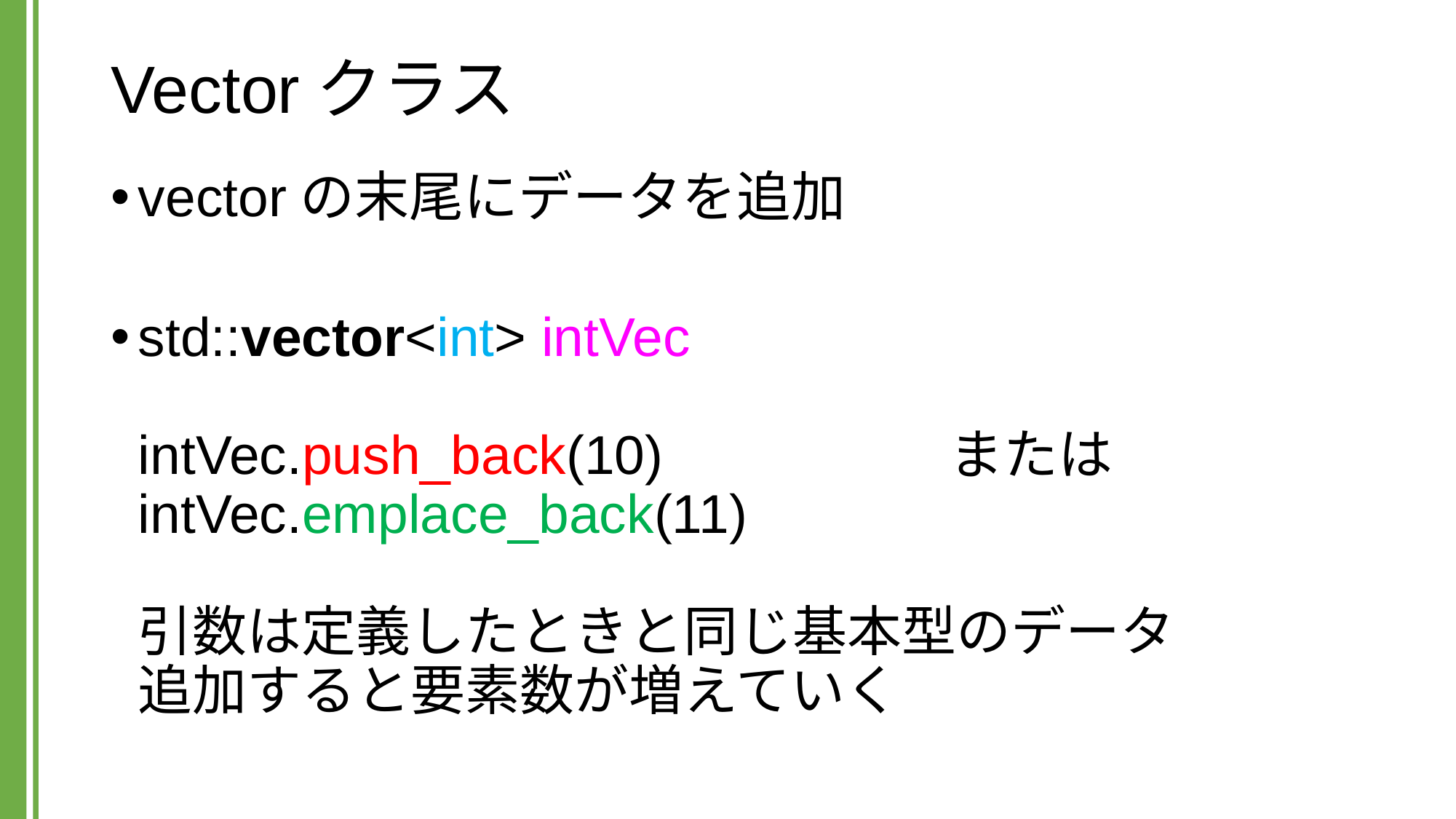

# Vectorクラス
vectorの末尾にデータを追加
std::vector<int> intVec
intVec.push_back(10)　　　　　または
intVec.emplace_back(11)
引数は定義したときと同じ基本型のデータ
追加すると要素数が増えていく